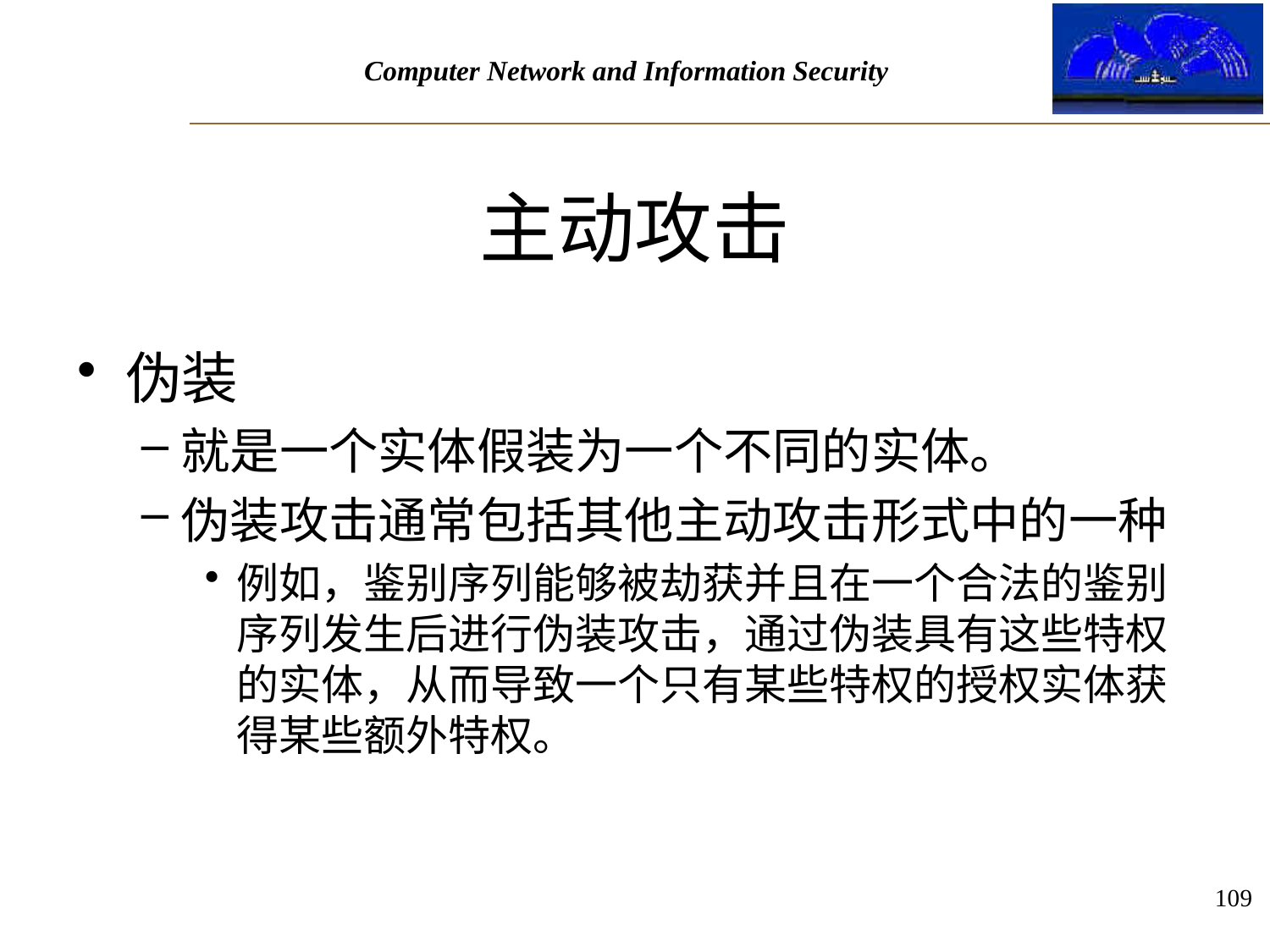

# 主动攻击
伪装
就是一个实体假装为一个不同的实体。
伪装攻击通常包括其他主动攻击形式中的一种
例如，鉴别序列能够被劫获并且在一个合法的鉴别序列发生后进行伪装攻击，通过伪装具有这些特权的实体，从而导致一个只有某些特权的授权实体获得某些额外特权。
109